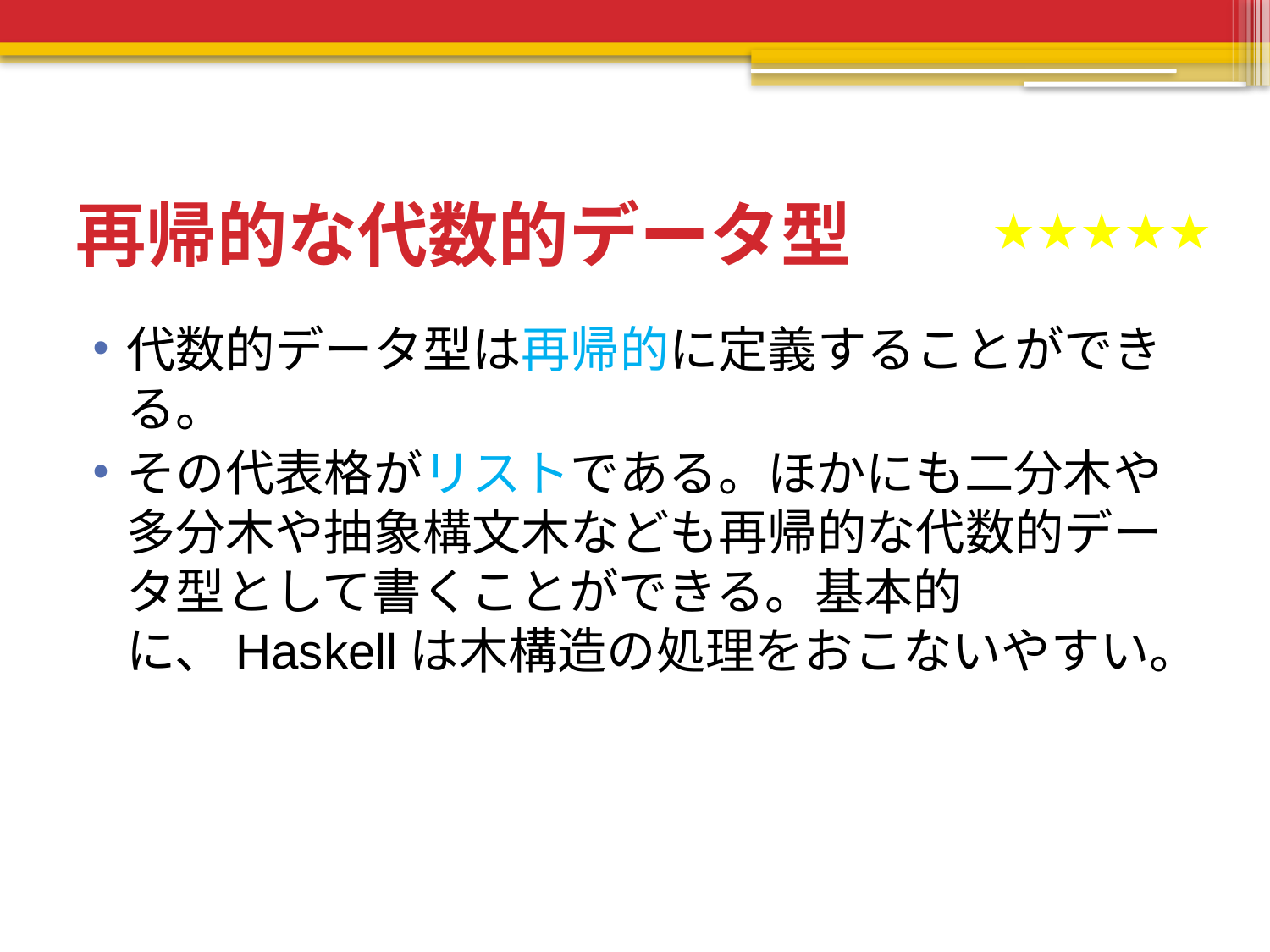

# 再帰的な代数的データ型
★★★★★
代数的データ型は再帰的に定義することができる。
その代表格がリストである。ほかにも二分木や多分木や抽象構文木なども再帰的な代数的データ型として書くことができる。基本的に、Haskellは木構造の処理をおこないやすい。